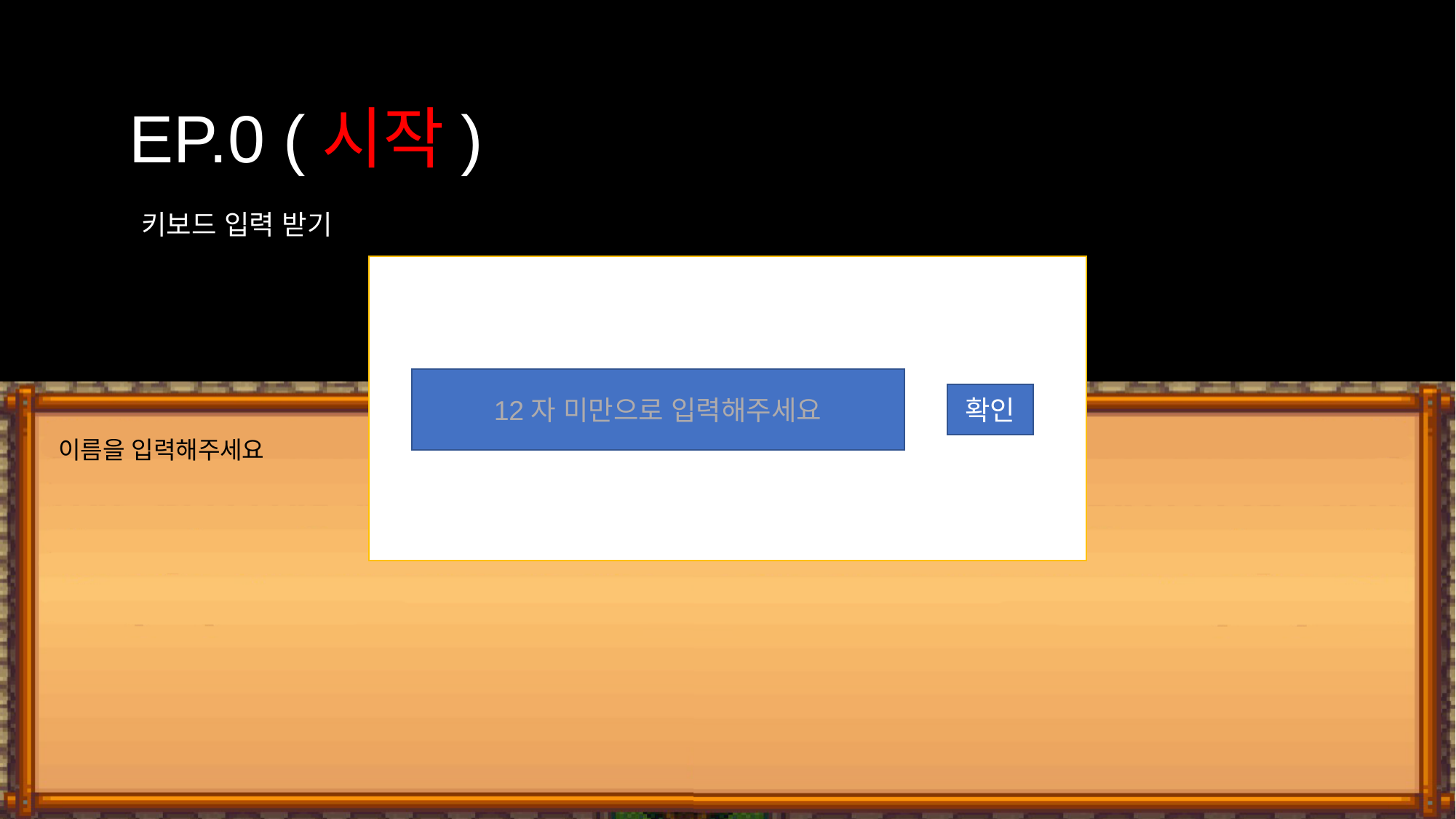

프롤로그
# EP.0 (시작)
키보드 입력 받기

12자 미만으로 입력해주세요
확인
이름을 입력해주세요